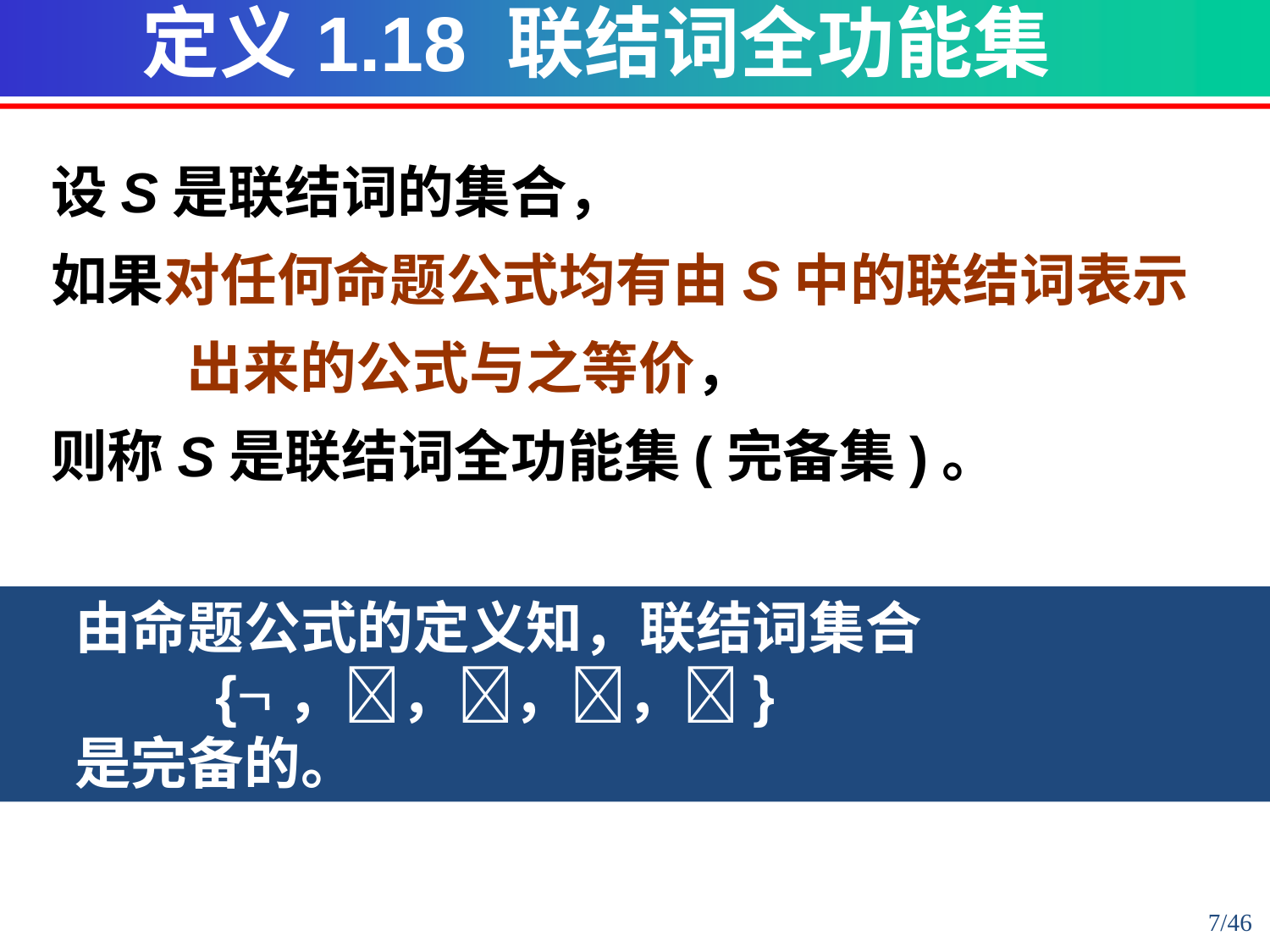

定义1.18 联结词全功能集
设S是联结词的集合，
如果对任何命题公式均有由S中的联结词表示出来的公式与之等价，
则称S是联结词全功能集(完备集)。
由命题公式的定义知，联结词集合
         {¬，∧，∨，→，↔}
是完备的。
7/46